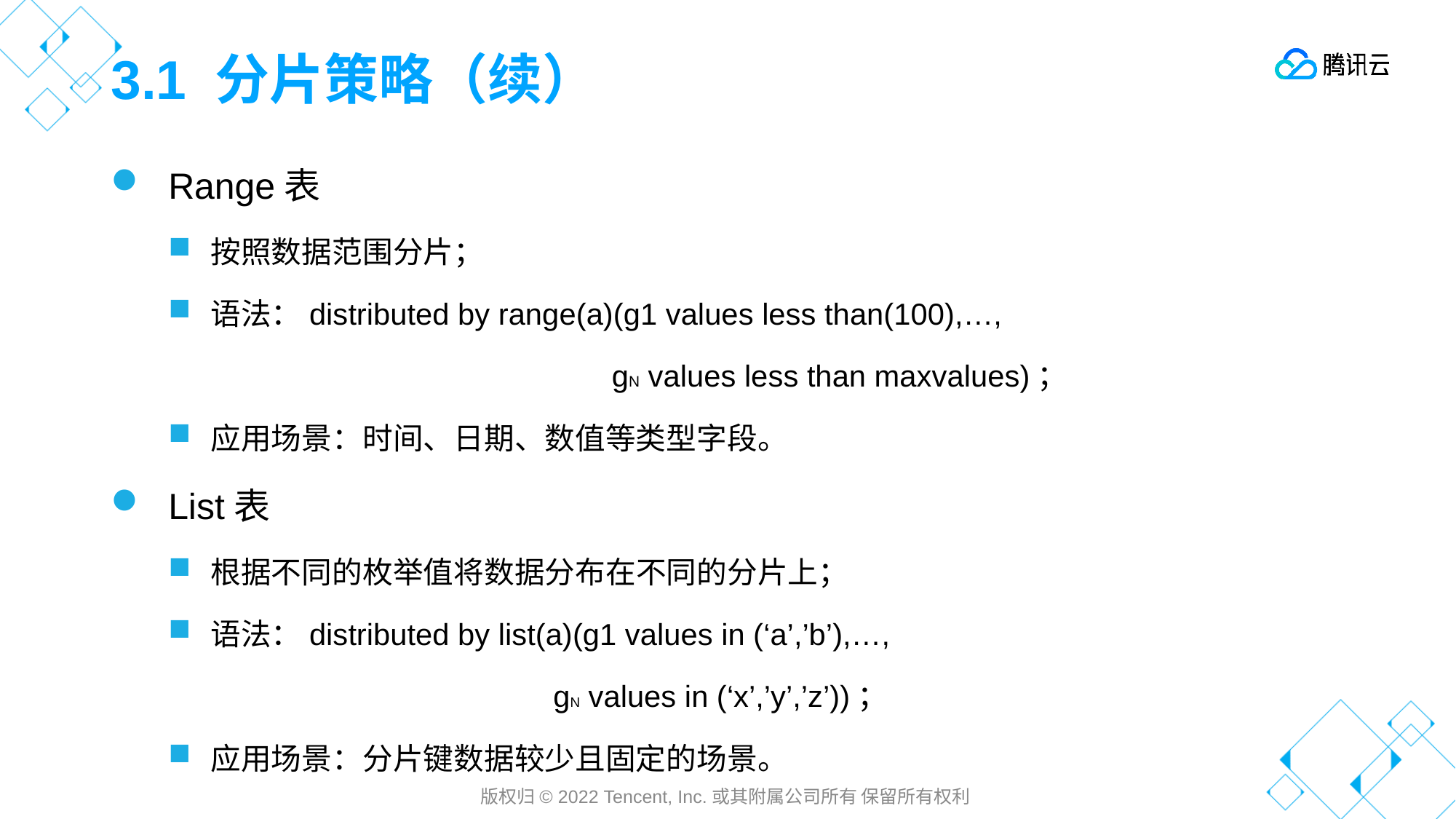

# 3.1 分片策略（续）
Range表
按照数据范围分片；
语法：distributed by range(a)(g1 values less than(100),…,
                                                     gN values less than maxvalues)；
应用场景：时间、日期、数值等类型字段。
List表
根据不同的枚举值将数据分布在不同的分片上；
语法：distributed by list(a)(g1 values in (‘a’,’b’),…,
                                              gN values in (‘x’,’y’,’z’))；
应用场景：分片键数据较少且固定的场景。
版权归© 2022 Tencent, Inc.或其附属公司所有 保留所有权利